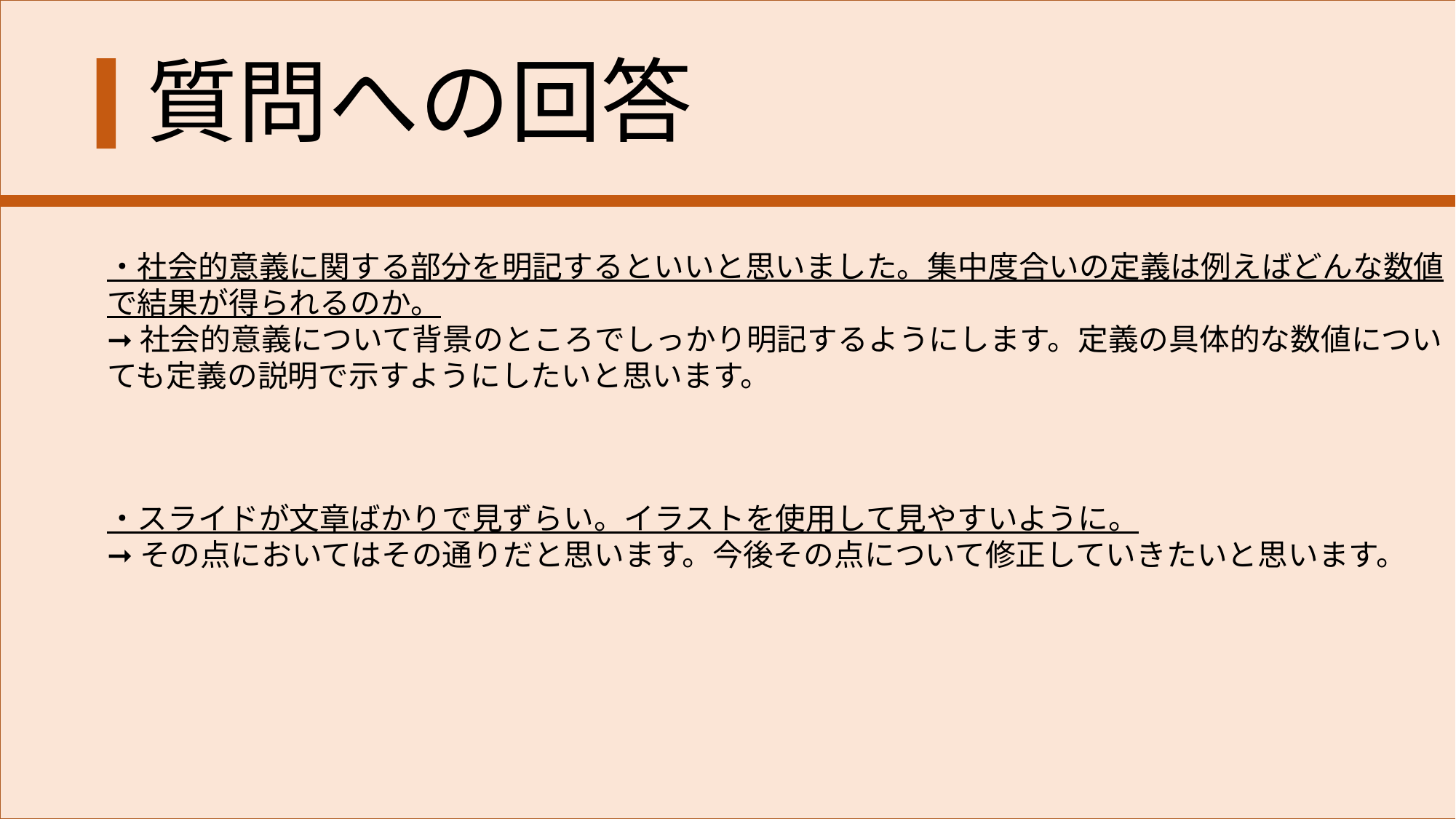

質問への回答

・社会的意義に関する部分を明記するといいと思いました。集中度合いの定義は例えばどんな数値で結果が得られるのか。
➞社会的意義について背景のところでしっかり明記するようにします。定義の具体的な数値についても定義の説明で示すようにしたいと思います。

・スライドが文章ばかりで見ずらい。イラストを使用して見やすいように。
➞その点においてはその通りだと思います。今後その点について修正していきたいと思います。